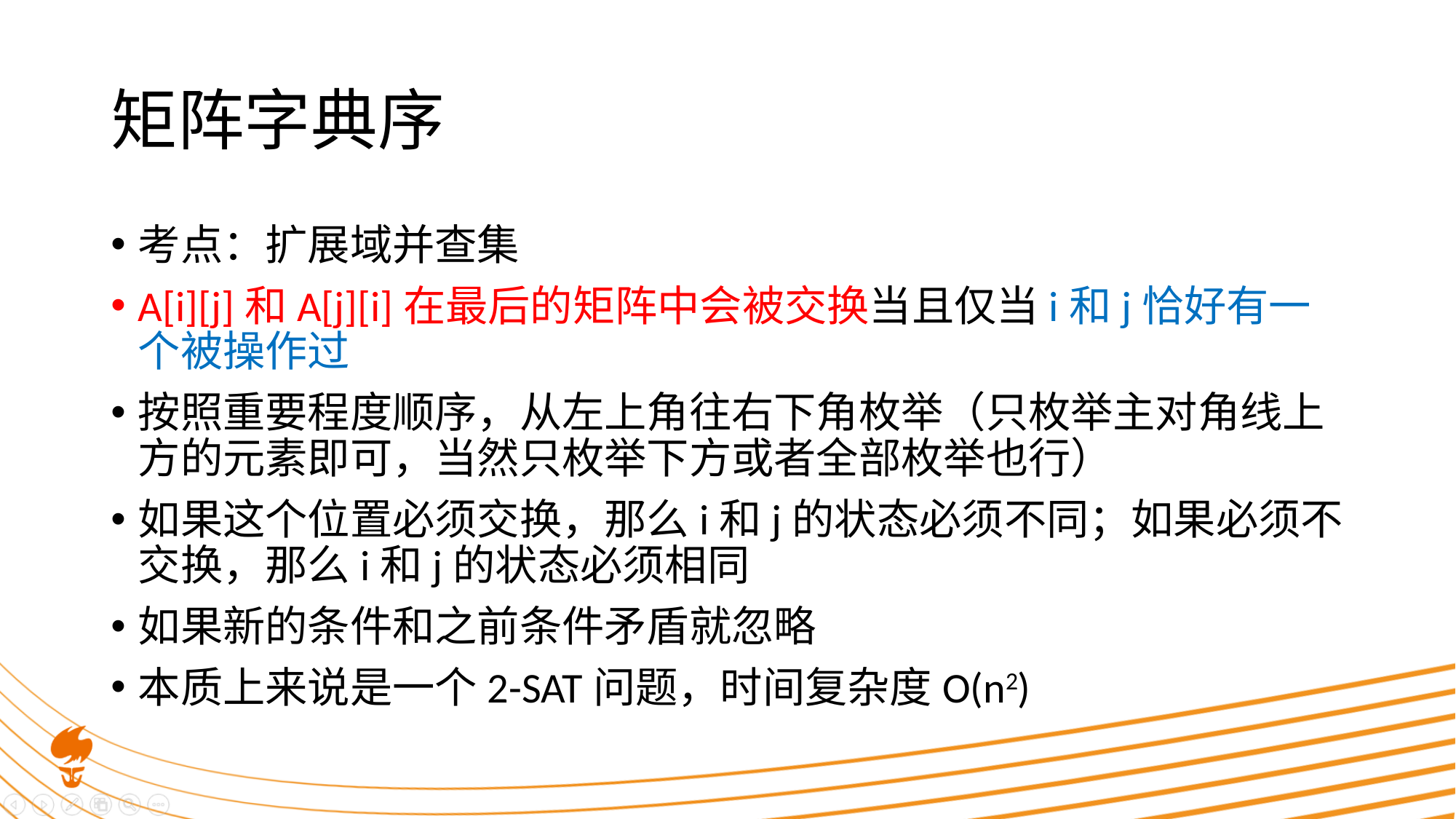

# 矩阵字典序
考点：扩展域并查集
A[i][j]和A[j][i]在最后的矩阵中会被交换当且仅当i和j恰好有一个被操作过
按照重要程度顺序，从左上角往右下角枚举（只枚举主对角线上方的元素即可，当然只枚举下方或者全部枚举也行）
如果这个位置必须交换，那么i和j的状态必须不同；如果必须不交换，那么i和j的状态必须相同
如果新的条件和之前条件矛盾就忽略
本质上来说是一个2-SAT问题，时间复杂度O(n2)